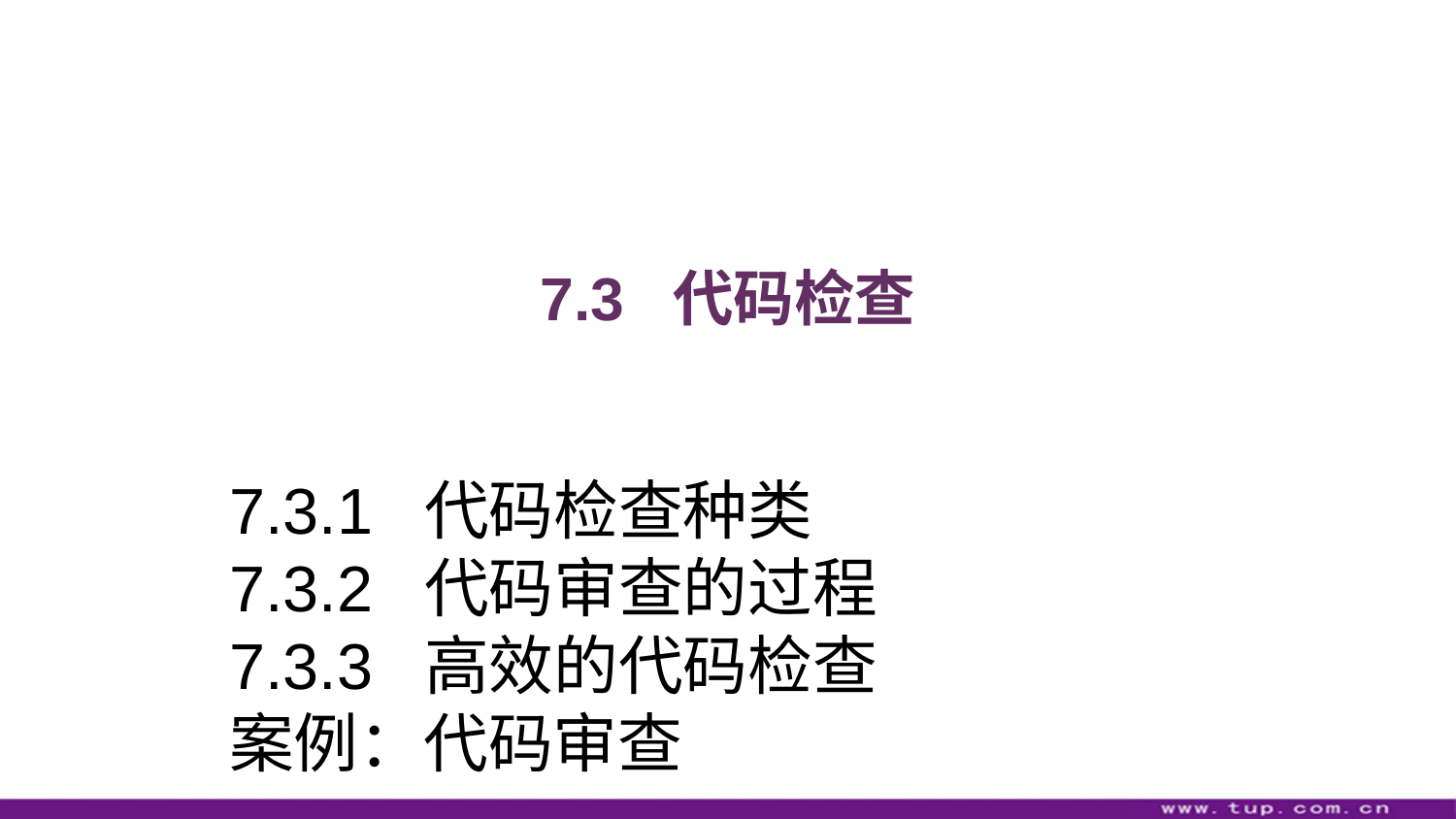

# 7.3  代码检查
7.3.1  代码检查种类
7.3.2  代码审查的过程
7.3.3  高效的代码检查
案例：代码审查